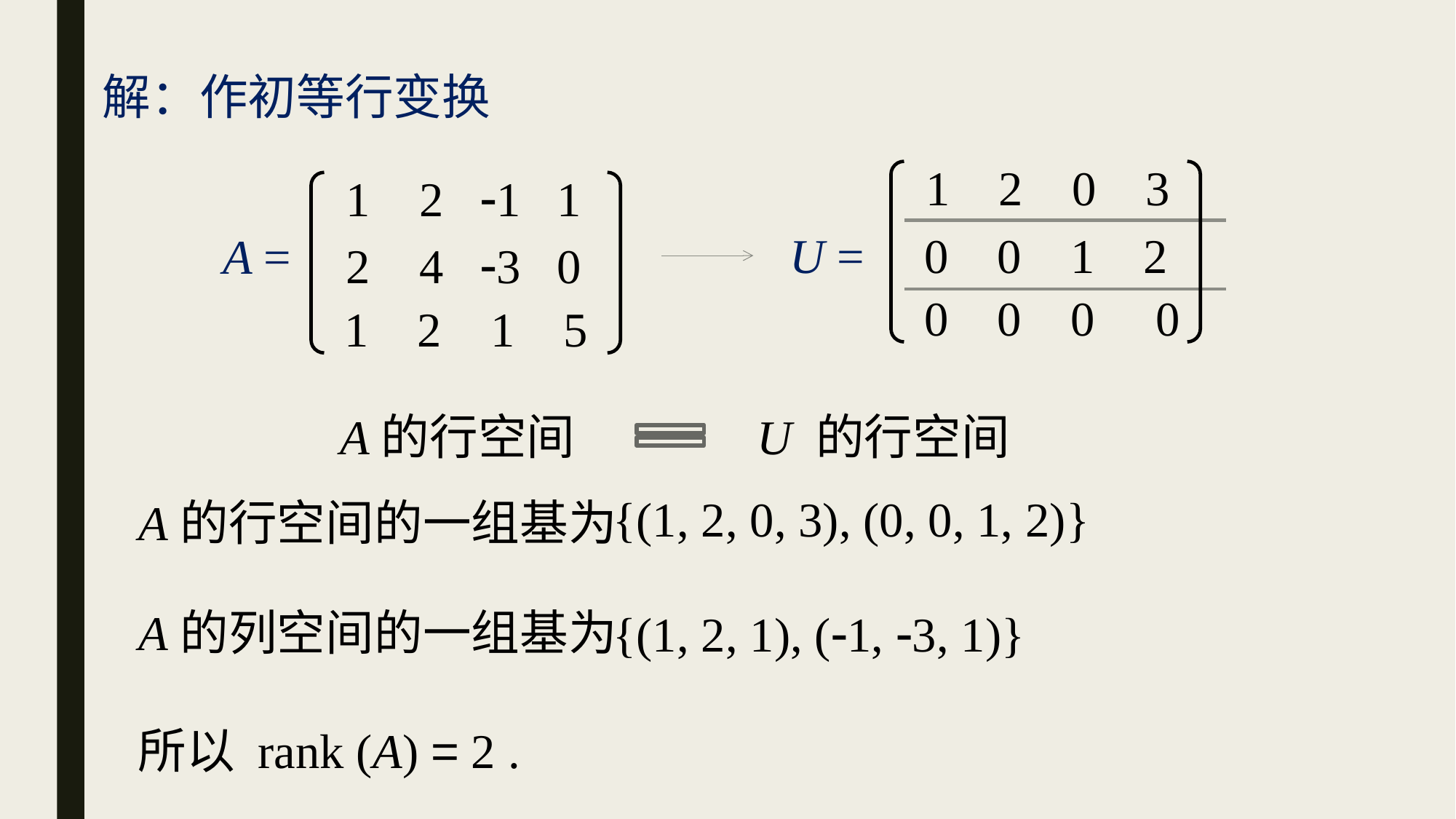

解：作初等行变换
  1    2    0    3

  1    2   −1   1

U =
0    0    1    2
A =
2    4   −3   0
 0    0    0     0
 1    2    1    5
A的行空间
U 的行空间

 {(1, 2, 0, 3), (0, 0, 1, 2)}
A的行空间的一组基为
A的列空间的一组基为
 {(1, 2, 1), (−1, −3, 1)}
所以 rank (A) = 2 .